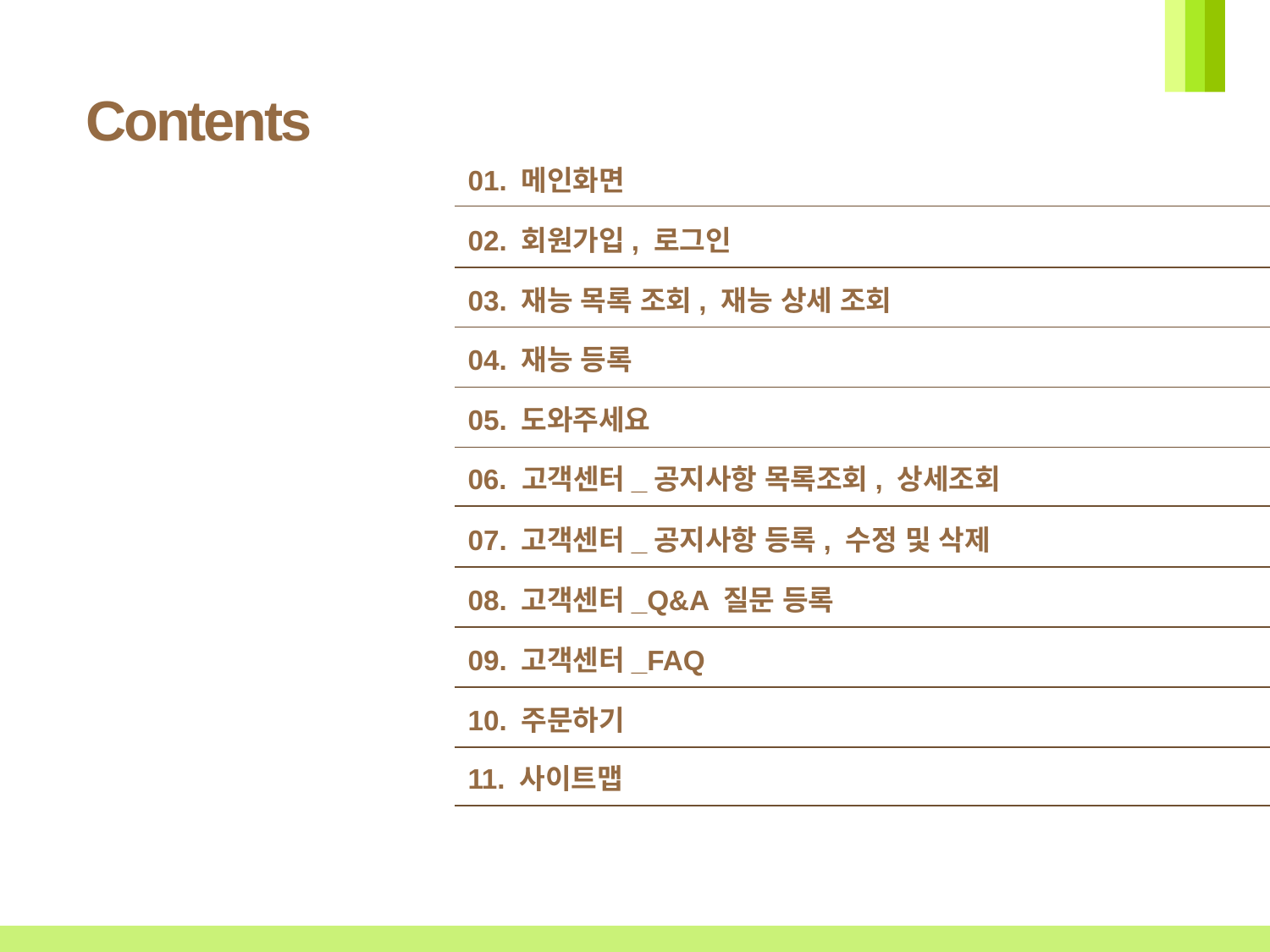

01. 메인화면
02. 회원가입, 로그인
03. 재능 목록 조회, 재능 상세 조회
04. 재능 등록
05. 도와주세요
06. 고객센터_공지사항 목록조회, 상세조회
07. 고객센터_공지사항 등록, 수정 및 삭제
08. 고객센터_Q&A 질문 등록
09. 고객센터_FAQ
10. 주문하기
11. 사이트맵